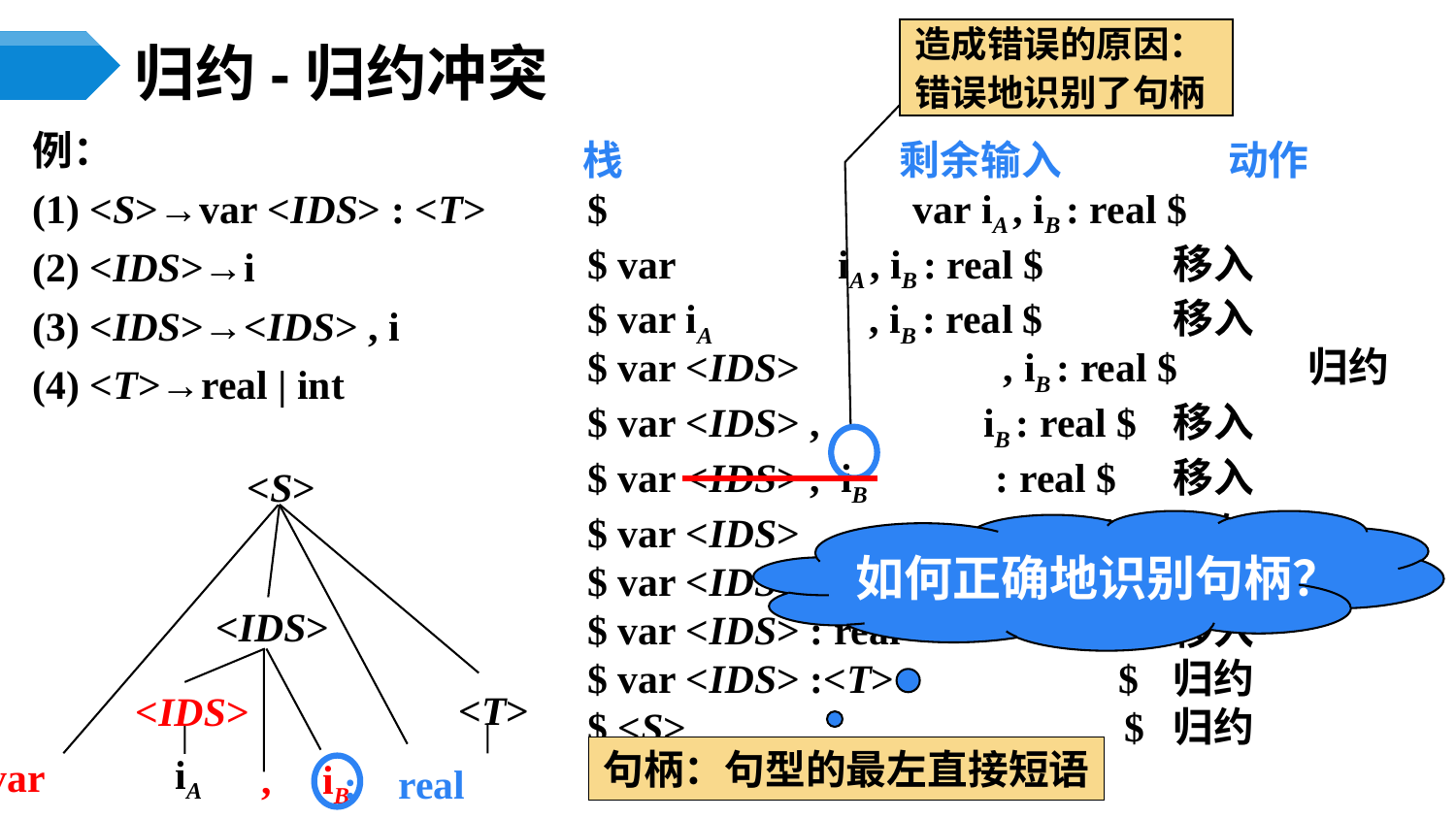

造成错误的原因：
错误地识别了句柄
# 归约-归约冲突
例：
(1) <S>→var <IDS> : <T>
(2) <IDS>→i
(3) <IDS>→<IDS> , i
(4) <T>→real | int
    栈                              剩余输入                  动作
     $  		   var iA , iB : real $
     $ var 	          iA , iB : real $	移入
     $ var iA 	             , iB : real $	移入
     $ var <IDS> 	             , iB : real $	归约
     $ var <IDS> ,                iB : real $	移入
     $ var <IDS> ,  iB                      : real $	移入
     $ var <IDS>                      : real $	归约
     $ var <IDS> :                      real $	移入
     $ var <IDS> : real                      $	移入
     $ var <IDS> :<T>                      $	归约
     $ <S>                                           $	归约

<S>

如何正确地识别句柄？
<IDS>

<T>

<IDS>

句柄：句型的最左直接短语
iA
,     iB
:    real
 var